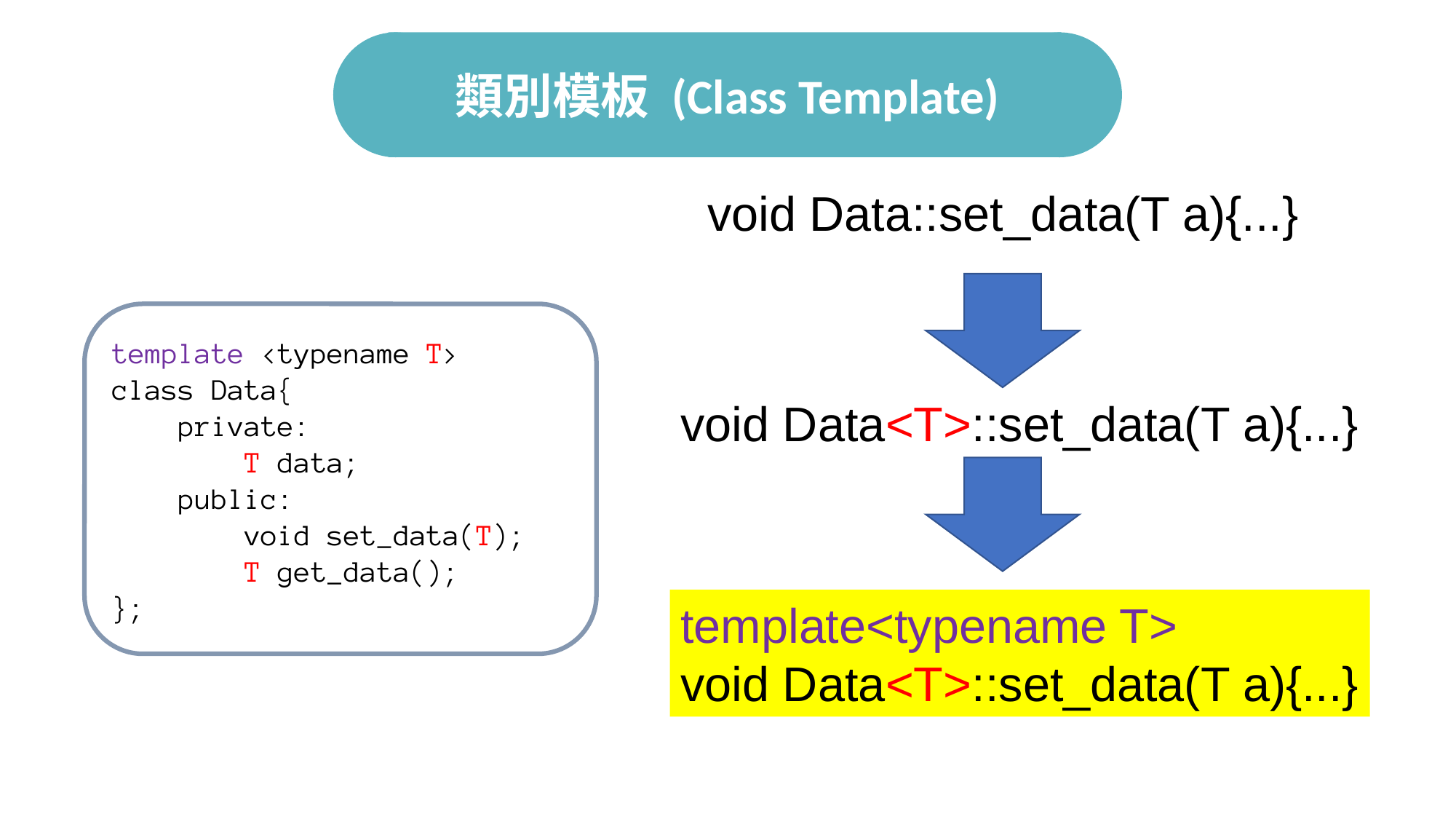

# 類別模板 (Class Template)
void Data::set_data(T a){...}

template <typename T>
class Data{
    private:
        T data;
    public:
        void set_data(T);
        T get_data();
};
void Data<T>::set_data(T a){...}

template<typename T>
void Data<T>::set_data(T a){...}